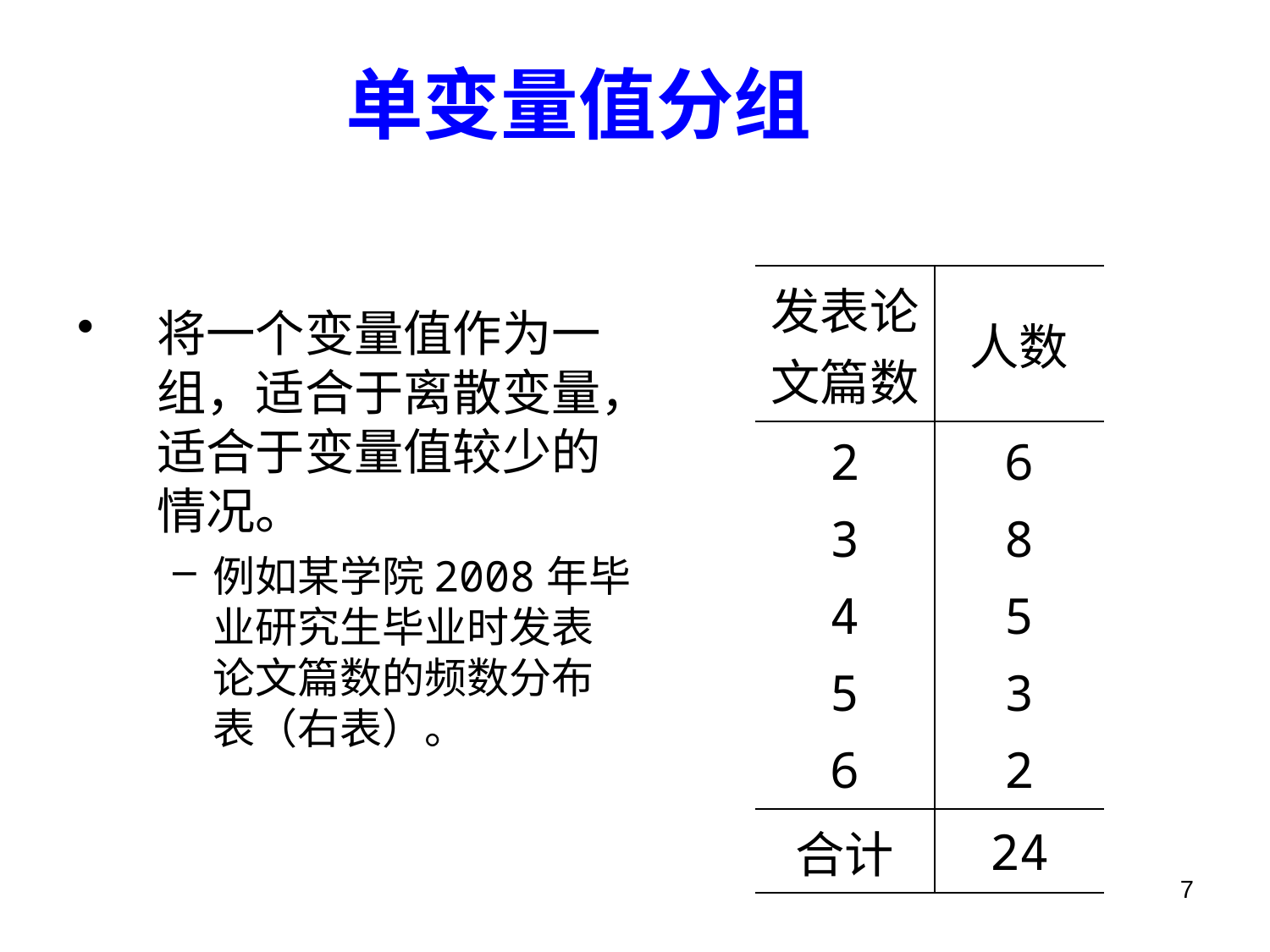

# 单变量值分组
| 发表论文篇数 | 人数 |
| --- | --- |
| 2 3 4 5 6 | 6 8 5 3 2 |
| 合计 | 24 |
将一个变量值作为一组，适合于离散变量，适合于变量值较少的情况。
例如某学院2008年毕业研究生毕业时发表论文篇数的频数分布表（右表）。
7